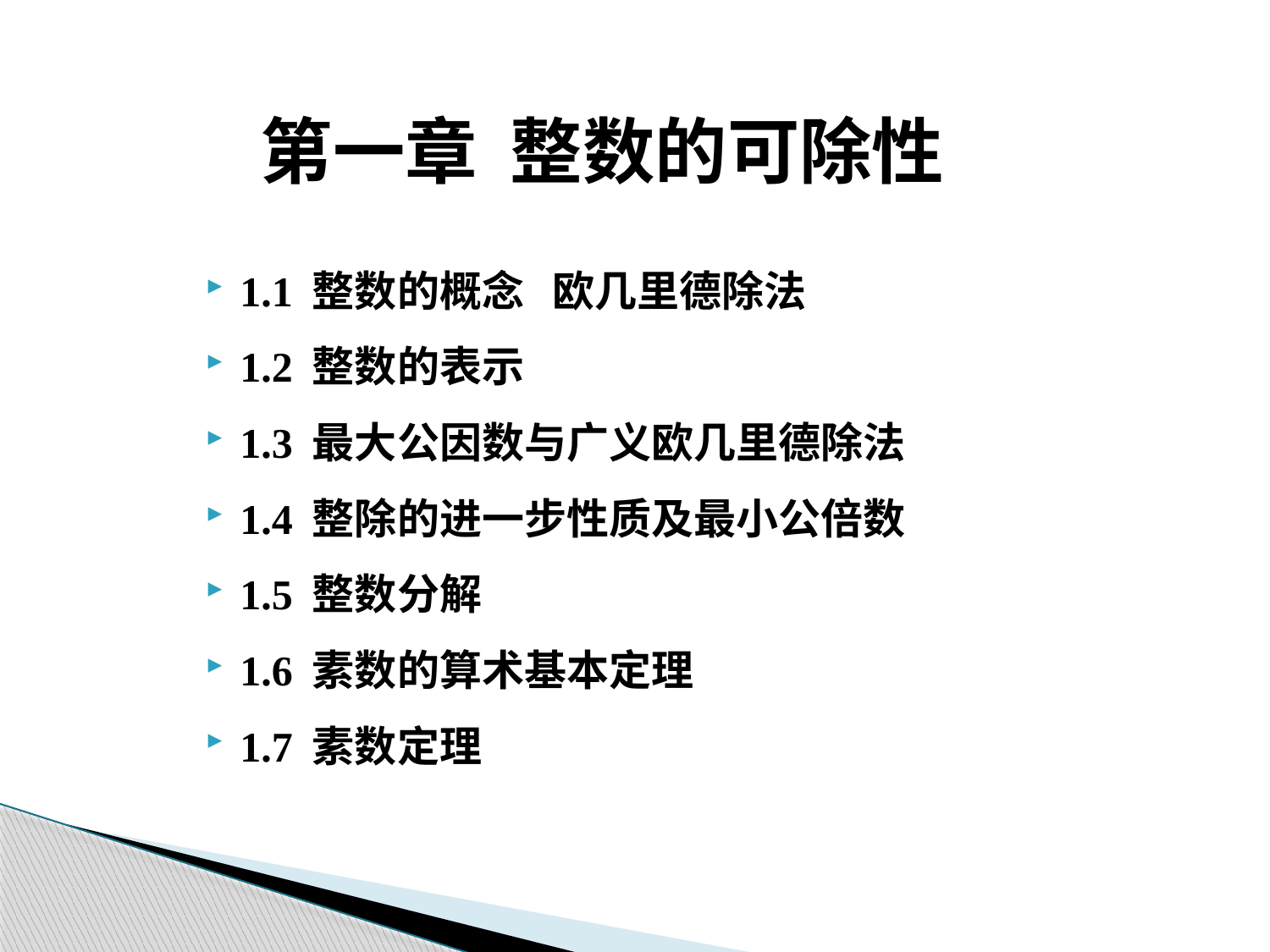

# 第一章  整数的可除性
1.1 整数的概念   欧几里德除法
1.2 整数的表示
1.3 最大公因数与广义欧几里德除法
1.4 整除的进一步性质及最小公倍数
1.5 整数分解
1.6 素数的算术基本定理
1.7 素数定理